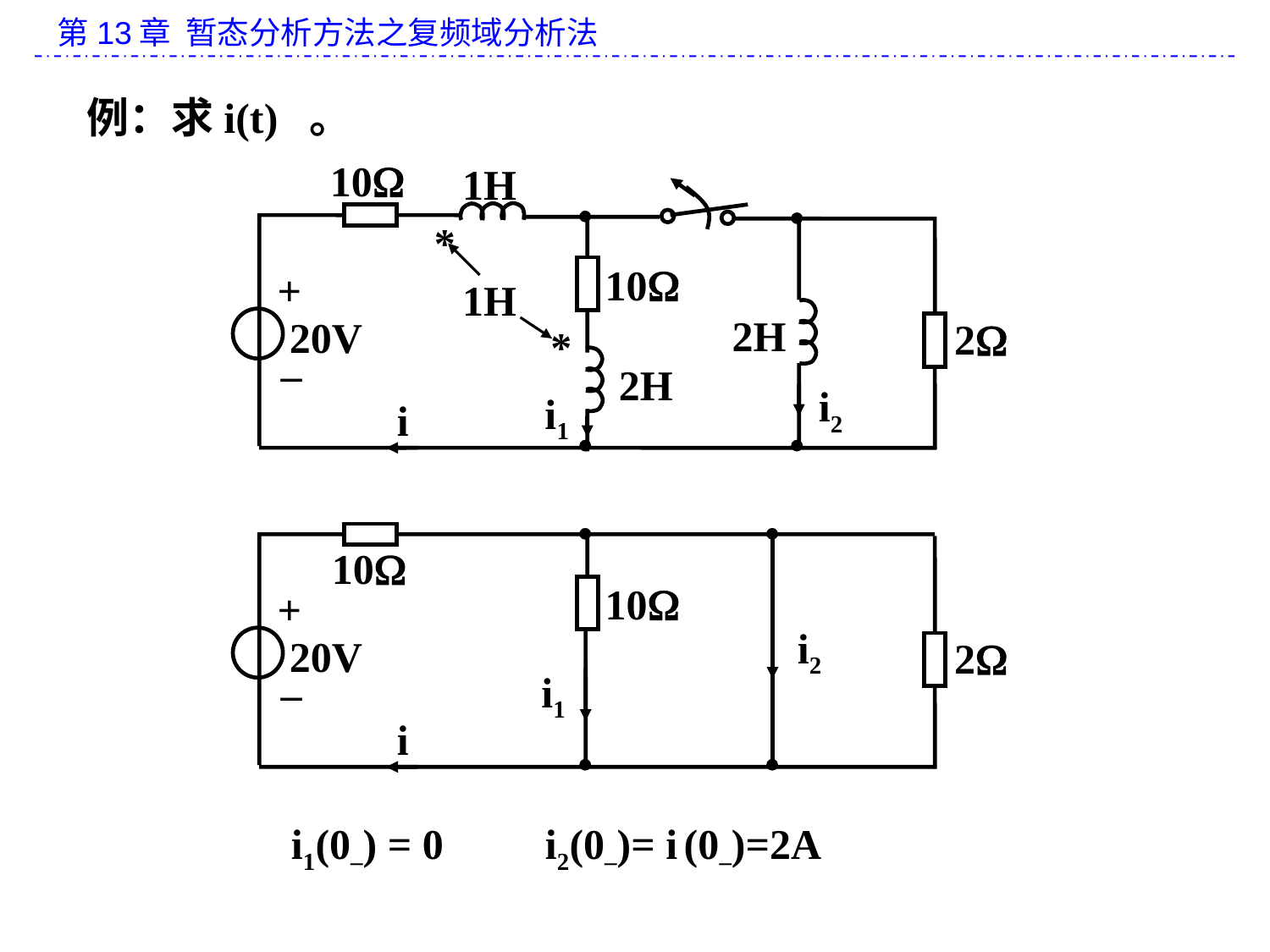

例：求i(t)  。
10Ω
1H

*

10Ω
+

1H

2H
20V
2Ω

*

–

2H

i2
i1

i

10Ω

10Ω
+

i2
20V

2Ω

i1
–

i

i1(0–) = 0
i2(0–)= i (0–)=2A